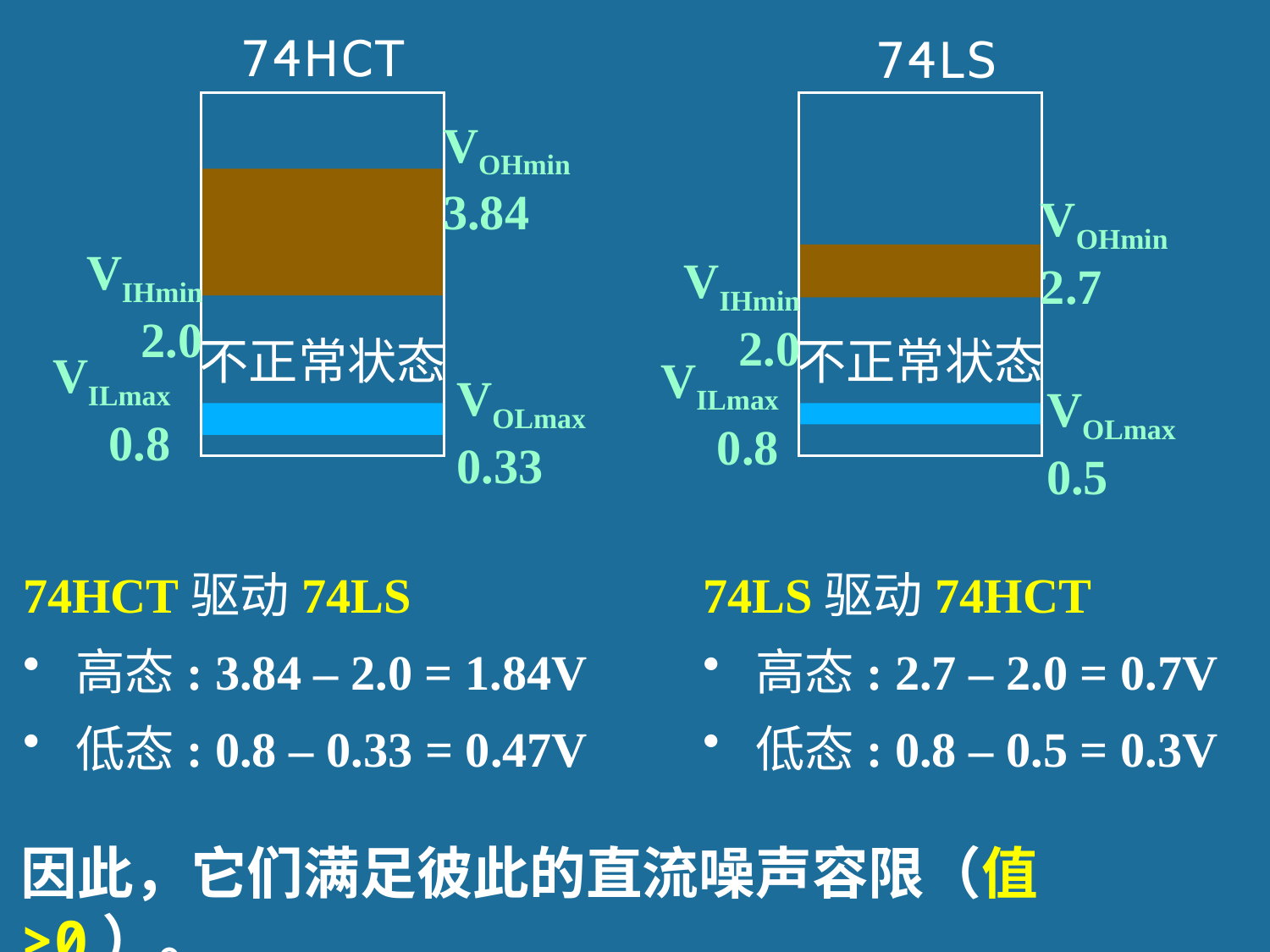

74HCT

不正常状态
VOHmin
3.84

VIHmin
2.0
VILmax
0.8
VOLmax
0.33

74LS

不正常状态

VOHmin
2.7
VIHmin
2.0

VILmax
0.8
VOLmax
0.5

74HCT驱动74LS
 高态: 3.84 – 2.0 = 1.84V
 低态: 0.8 – 0.33 = 0.47V
74LS驱动74HCT
 高态: 2.7 – 2.0 = 0.7V
 低态: 0.8 – 0.5 = 0.3V
因此，它们满足彼此的直流噪声容限（值>0）。
35